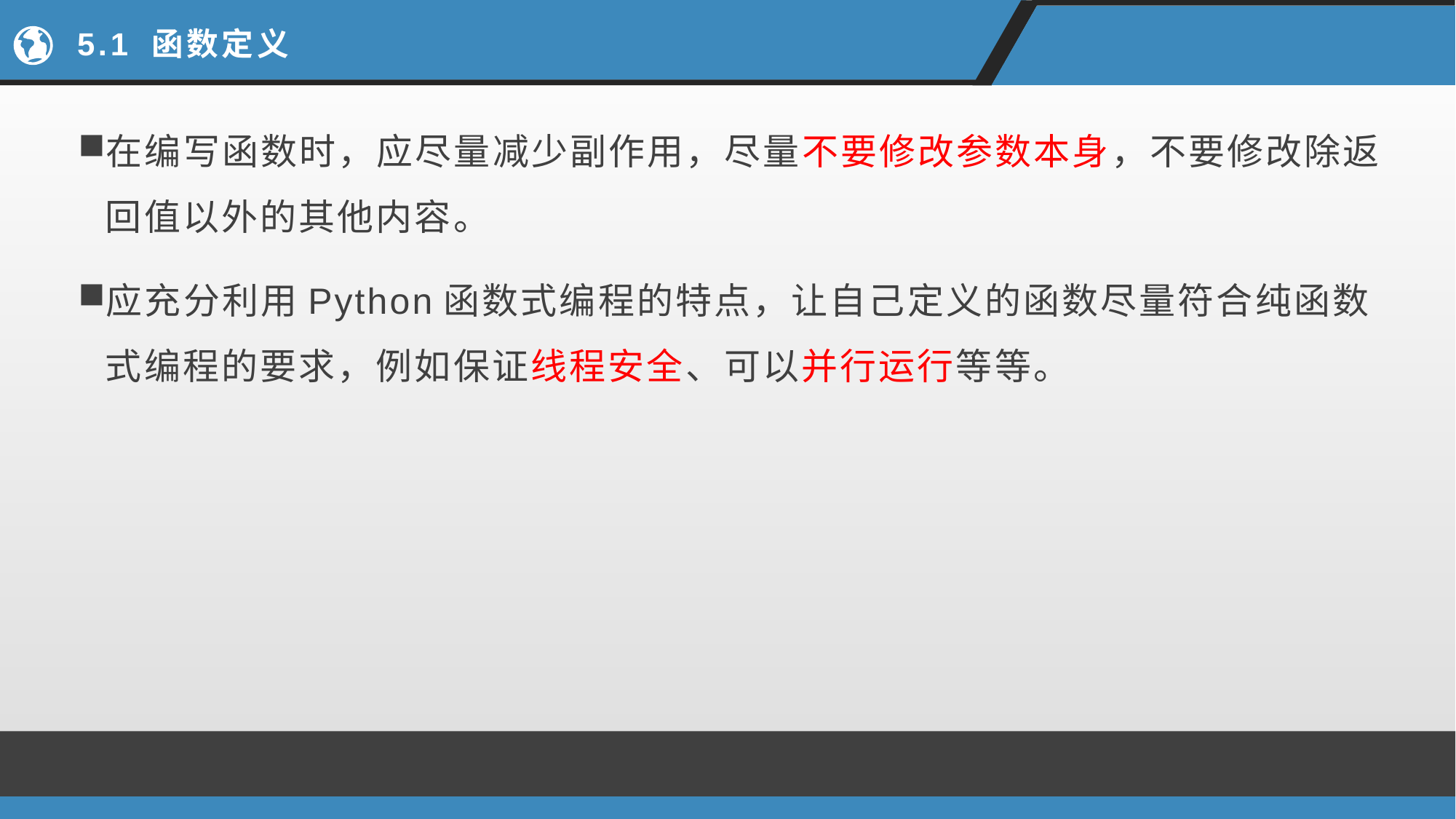

# 5.1 函数定义

在编写函数时，应尽量减少副作用，尽量不要修改参数本身，不要修改除返回值以外的其他内容。
应充分利用Python函数式编程的特点，让自己定义的函数尽量符合纯函数式编程的要求，例如保证线程安全、可以并行运行等等。